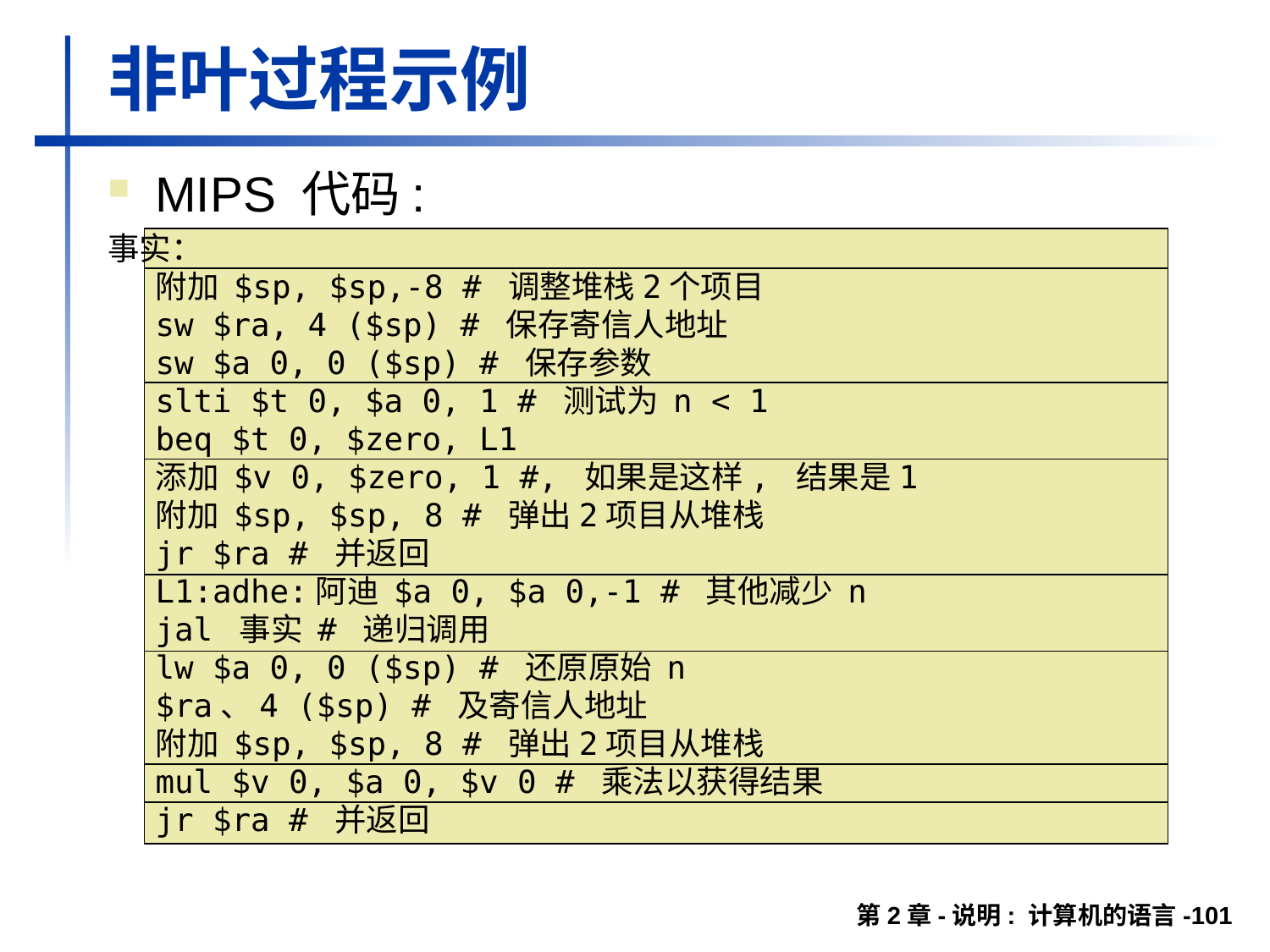

# 非叶过程示例
MIPS 代码:
事实：
附加 $sp, $sp,-8 # 调整堆栈2个项目
sw $ra, 4 ($sp) # 保存寄信人地址
sw $a 0, 0 ($sp) # 保存参数
slti $t 0, $a 0, 1 # 测试为 n < 1
beq $t 0, $zero, L1
添加 $v 0, $zero, 1 #, 如果是这样, 结果是1
附加 $sp, $sp, 8 # 弹出2项目从堆栈
jr $ra # 并返回
L1:adhe:阿迪 $a 0, $a 0,-1 # 其他减少 n
jal 事实 # 递归调用
lw $a 0, 0 ($sp) # 还原原始 n
$ra、4 ($sp) # 及寄信人地址
附加 $sp, $sp, 8 # 弹出2项目从堆栈
mul $v 0, $a 0, $v 0 # 乘法以获得结果
jr $ra # 并返回

第2章-说明: 计算机的语言-101